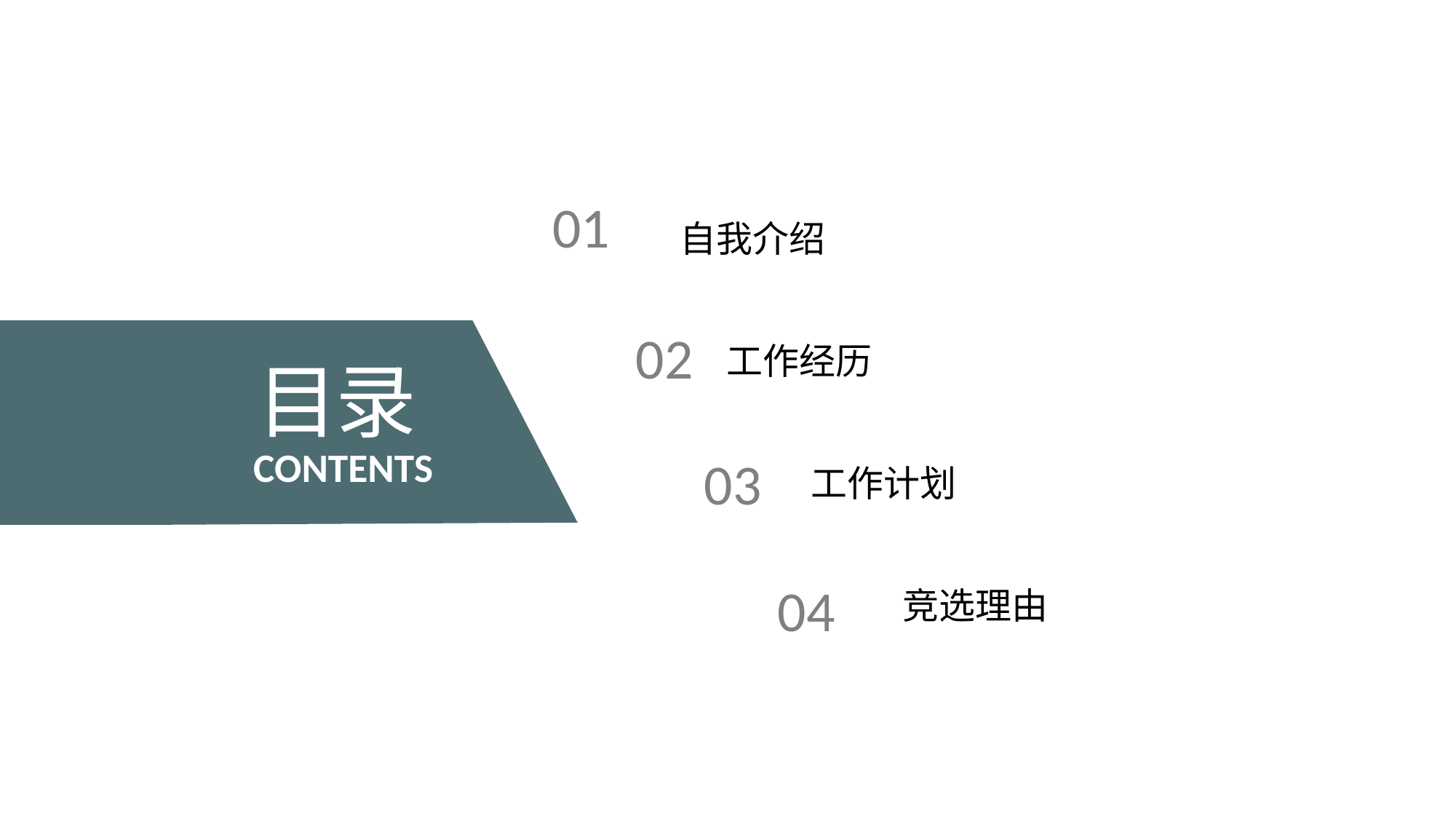

01
自我介绍
02

工作经历
目录
CONTENTS
03
工作计划
04
竞选理由